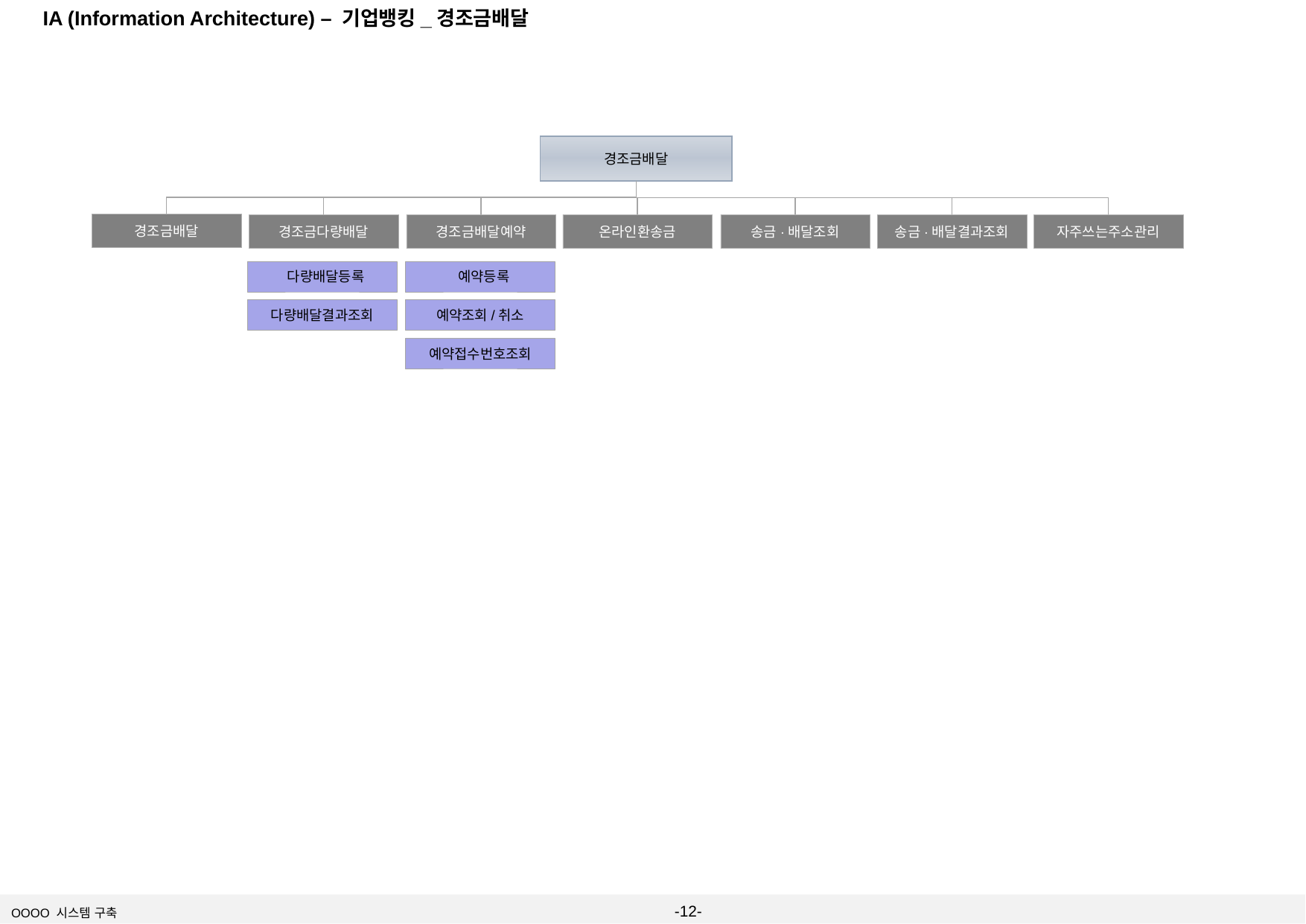

IA (Information Architecture) – 기업뱅킹_경조금배달
경조금배달
경조금배달
경조금다량배달
경조금배달예약
온라인환송금
송금·배달조회
송금·배달결과조회
자주쓰는주소관리
 다량배달등록
 예약등록
다량배달결과조회
예약조회/취소
예약접수번호조회